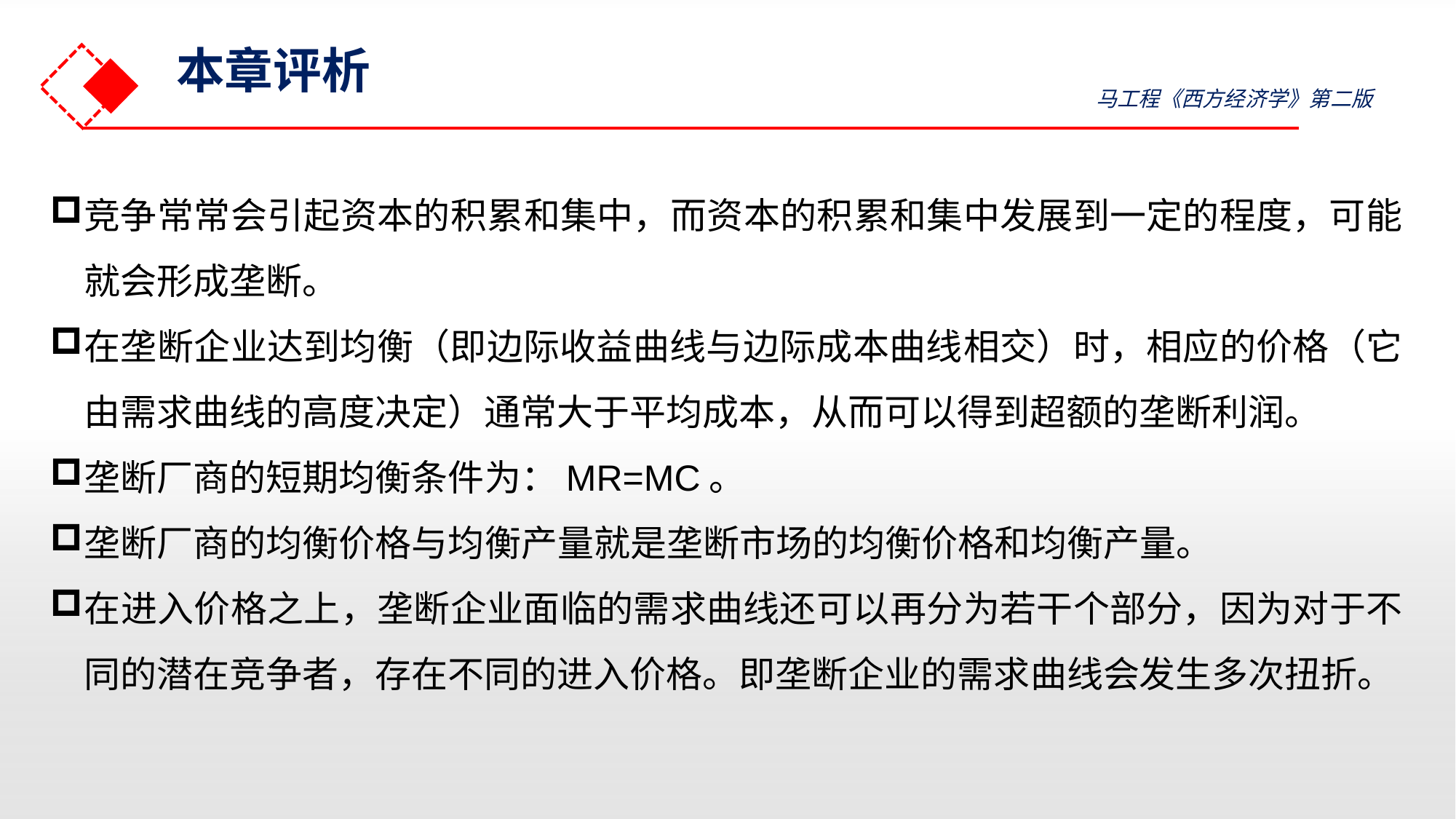

本章评析

马工程《西方经济学》第二版
竞争常常会引起资本的积累和集中，而资本的积累和集中发展到一定的程度，可能就会形成垄断。
在垄断企业达到均衡（即边际收益曲线与边际成本曲线相交）时，相应的价格（它由需求曲线的高度决定）通常大于平均成本，从而可以得到超额的垄断利润。
垄断厂商的短期均衡条件为：MR=MC。
垄断厂商的均衡价格与均衡产量就是垄断市场的均衡价格和均衡产量。
在进入价格之上，垄断企业面临的需求曲线还可以再分为若干个部分，因为对于不同的潜在竞争者，存在不同的进入价格。即垄断企业的需求曲线会发生多次扭折。